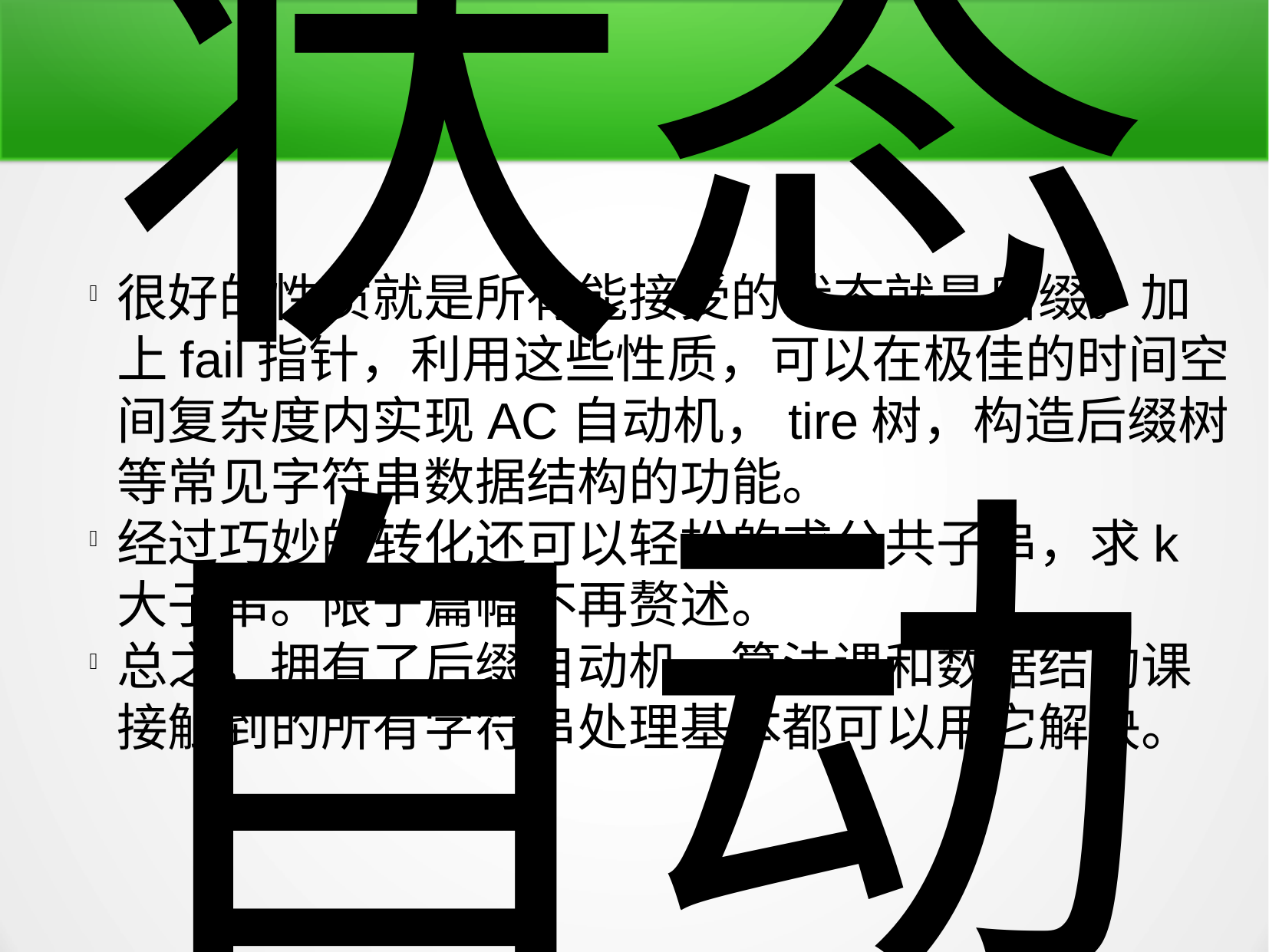

更多有限状态自动机
很好的性质就是所有能接受的状态就是后缀。加上fail指针，利用这些性质，可以在极佳的时间空间复杂度内实现AC自动机，tire树，构造后缀树等常见字符串数据结构的功能。
经过巧妙的转化还可以轻松的求公共子串，求k大子串。限于篇幅不再赘述。
总之，拥有了后缀自动机，算法课和数据结构课接触到的所有字符串处理基本都可以用它解决。